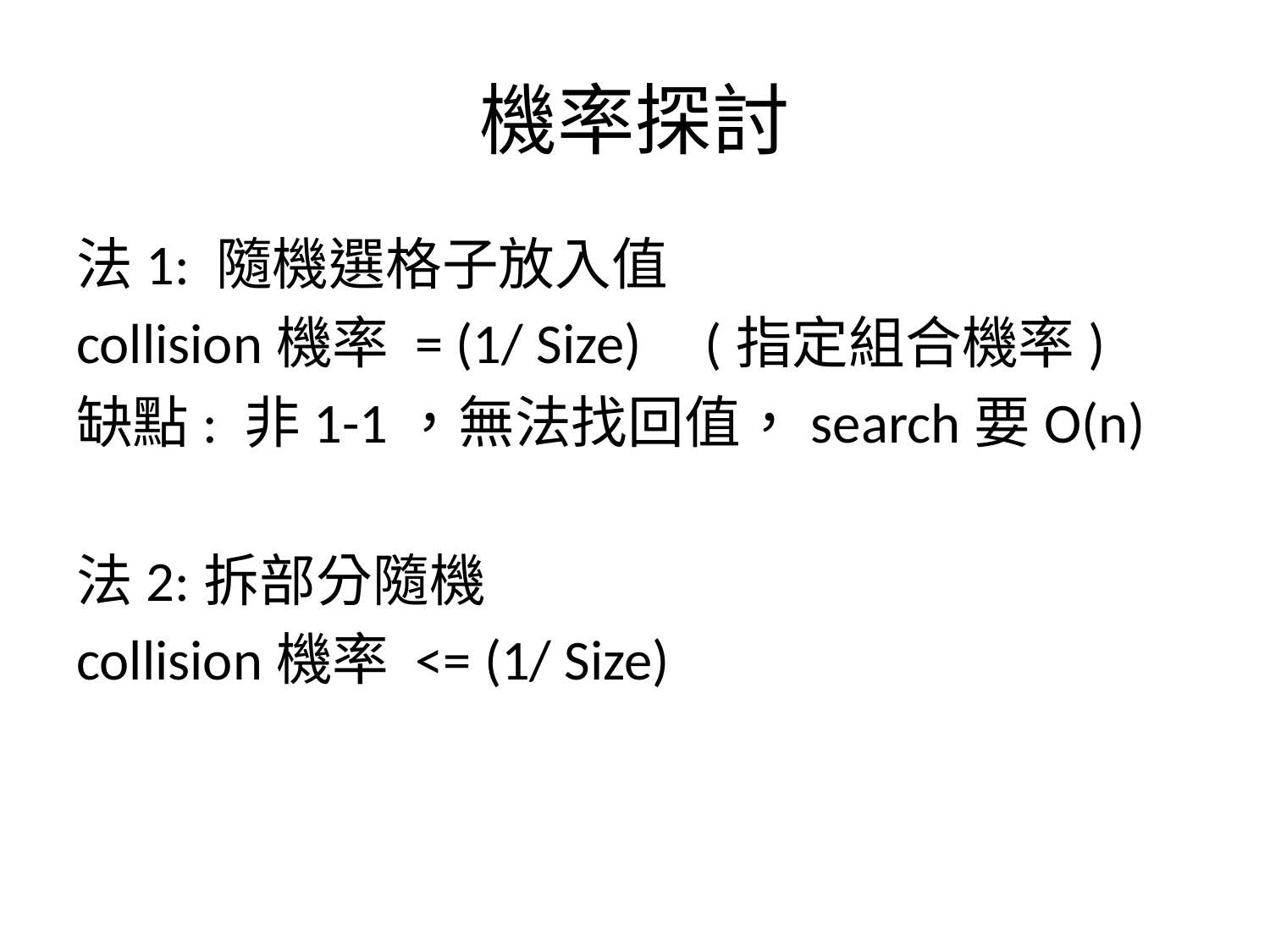

# 機率探討
法1: 隨機選格子放入值
collision機率 = (1/ Size)     (指定組合機率)
缺點: 非1-1，無法找回值，search要O(n)

法2:拆部分隨機
collision機率 <= (1/ Size)